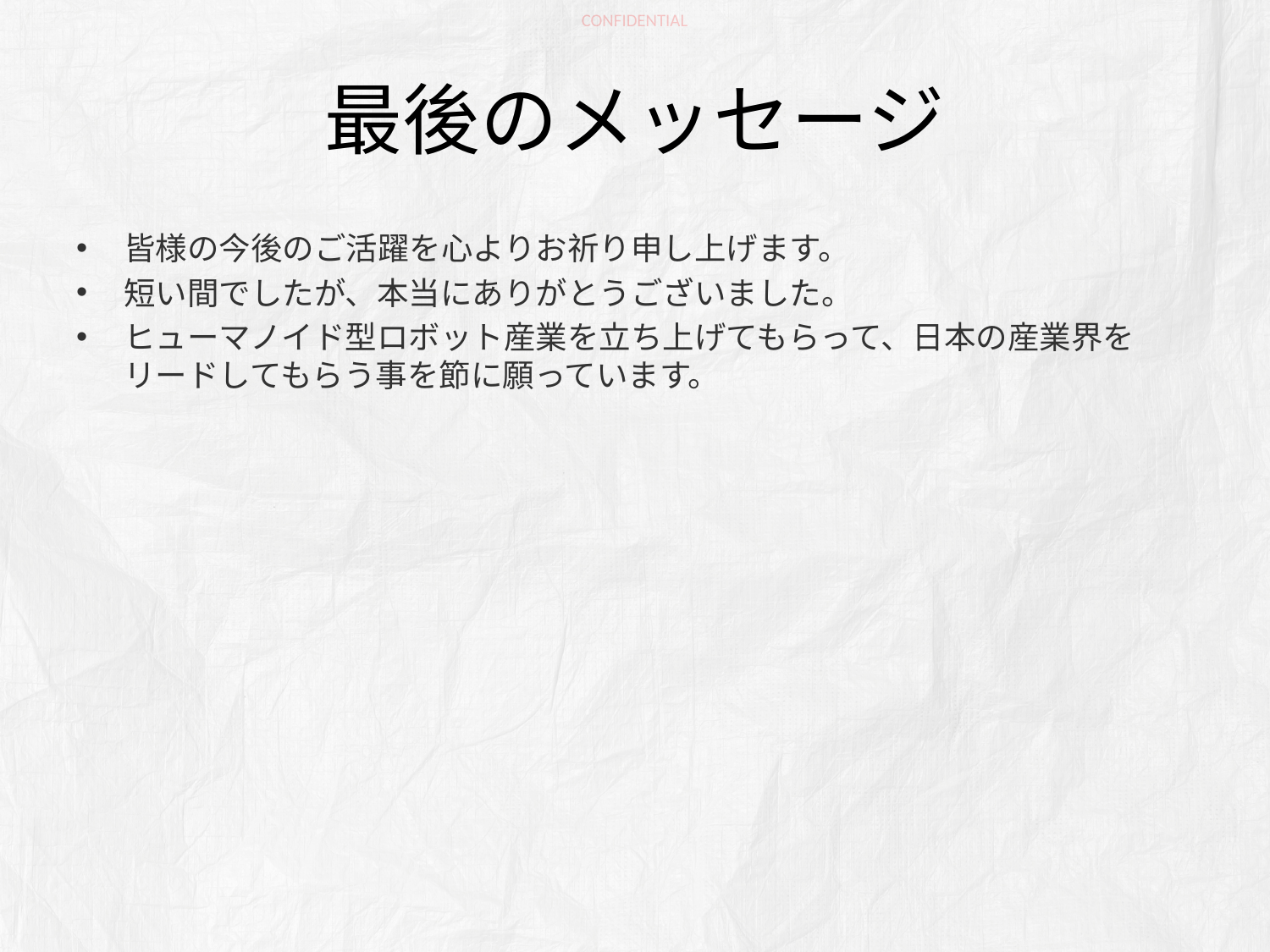

# 最後のメッセージ
皆様の今後のご活躍を心よりお祈り申し上げます。
短い間でしたが、本当にありがとうございました。
ヒューマノイド型ロボット産業を立ち上げてもらって、日本の産業界をリードしてもらう事を節に願っています。